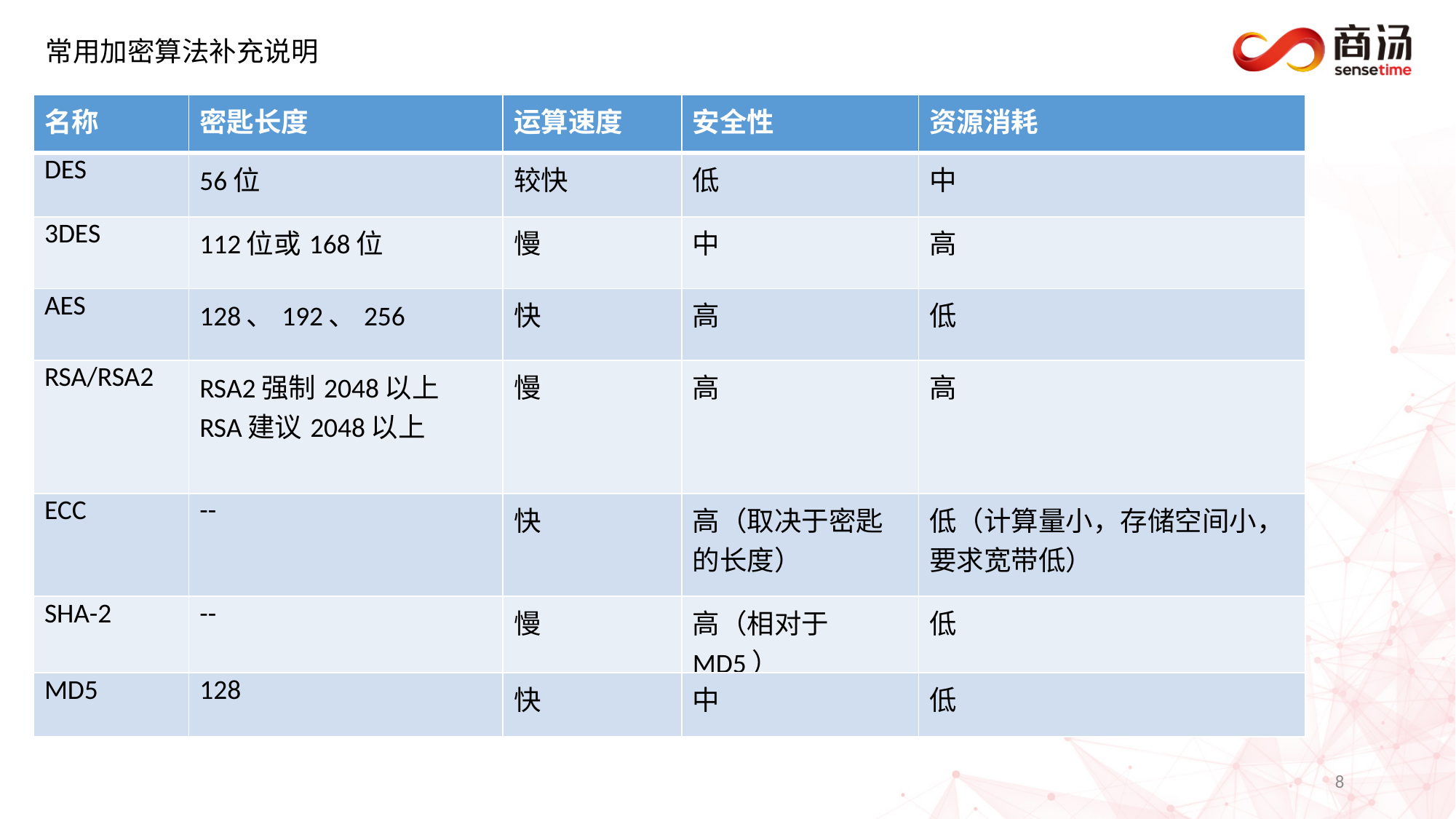

常用加密算法补充说明
| 名称 | 密匙长度 | 运算速度 | 安全性 | 资源消耗 |
| --- | --- | --- | --- | --- |
| DES | 56位 | 较快 | 低 | 中 |
| 3DES | 112位或168位 | 慢 | 中 | 高 |
| AES | 128、192、256 | 快 | 高 | 低 |
| RSA/RSA2 | RSA2强制2048以上 RSA建议2048以上 | 慢 | 高 | 高 |
| ECC | -- | 快 | 高（取决于密匙的长度） | 低（计算量小，存储空间小，要求宽带低） |
| SHA-2 | -- | 慢 | 高（相对于MD5） | 低 |
| MD5 | 128 | 快 | 中 | 低 |
8